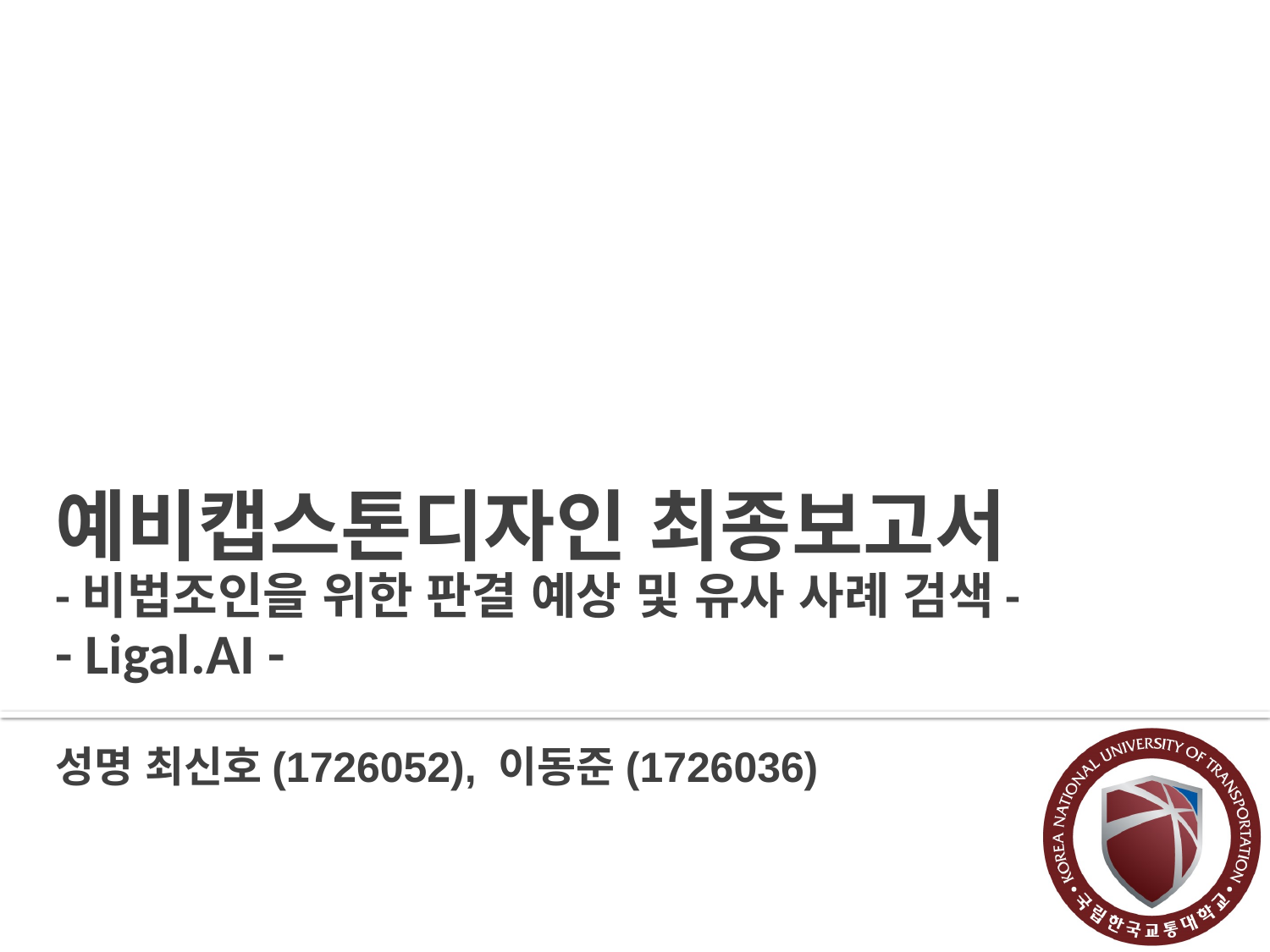

# 예비캡스톤디자인 최종보고서 -비법조인을 위한 판결 예상 및 유사 사례 검색- - Ligal.AI -
성명 최신호(1726052), 이동준(1726036)